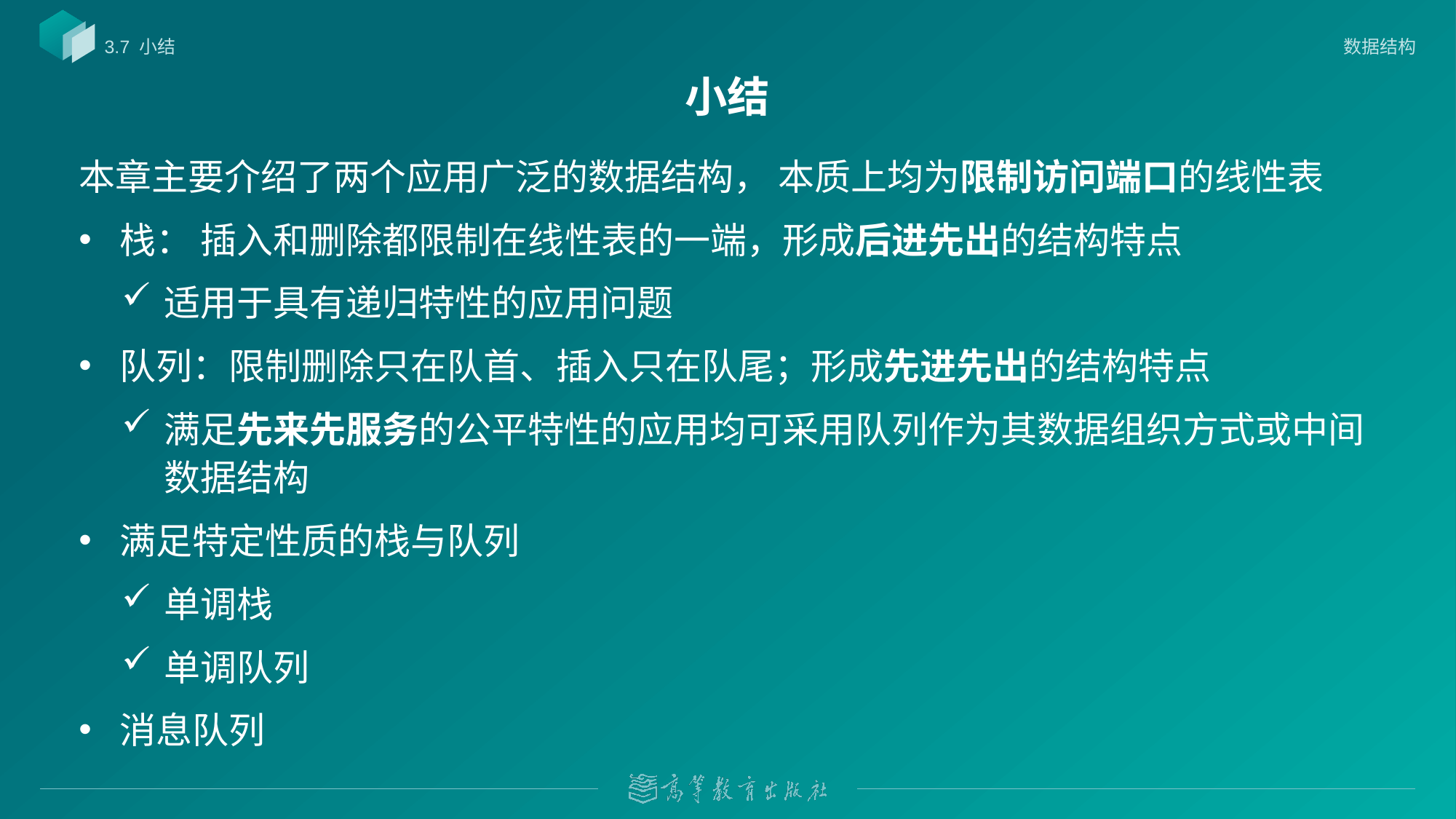

数据结构
3.7 小结
# 小结
本章主要介绍了两个应用广泛的数据结构， 本质上均为限制访问端口的线性表
栈： 插入和删除都限制在线性表的一端，形成后进先出的结构特点
适用于具有递归特性的应用问题
队列：限制删除只在队首、插入只在队尾；形成先进先出的结构特点
满足先来先服务的公平特性的应用均可采用队列作为其数据组织方式或中间数据结构
满足特定性质的栈与队列
单调栈
单调队列
消息队列